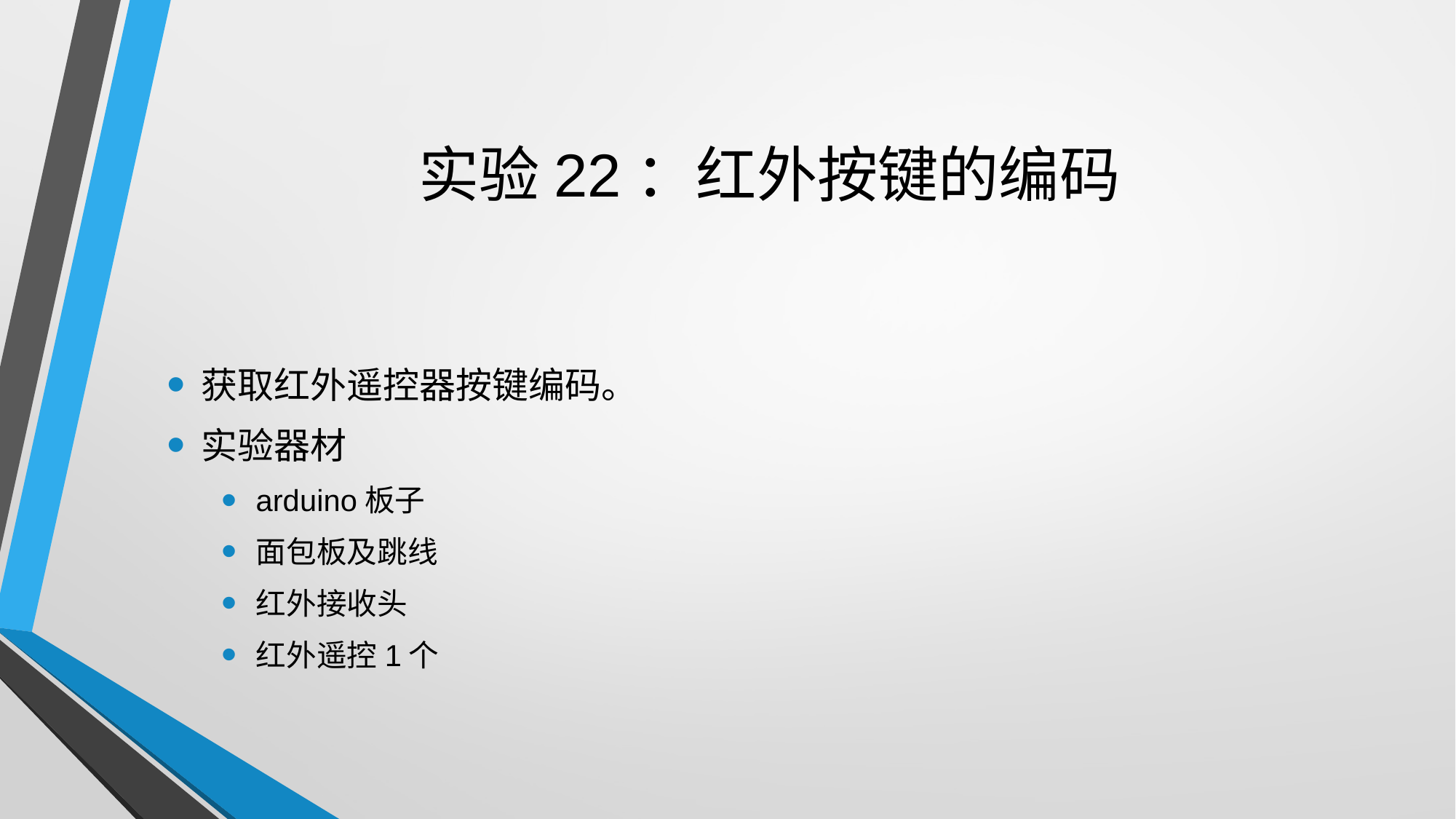

# 实验22：红外按键的编码
获取红外遥控器按键编码。
实验器材
arduino板子
面包板及跳线
红外接收头
红外遥控1个